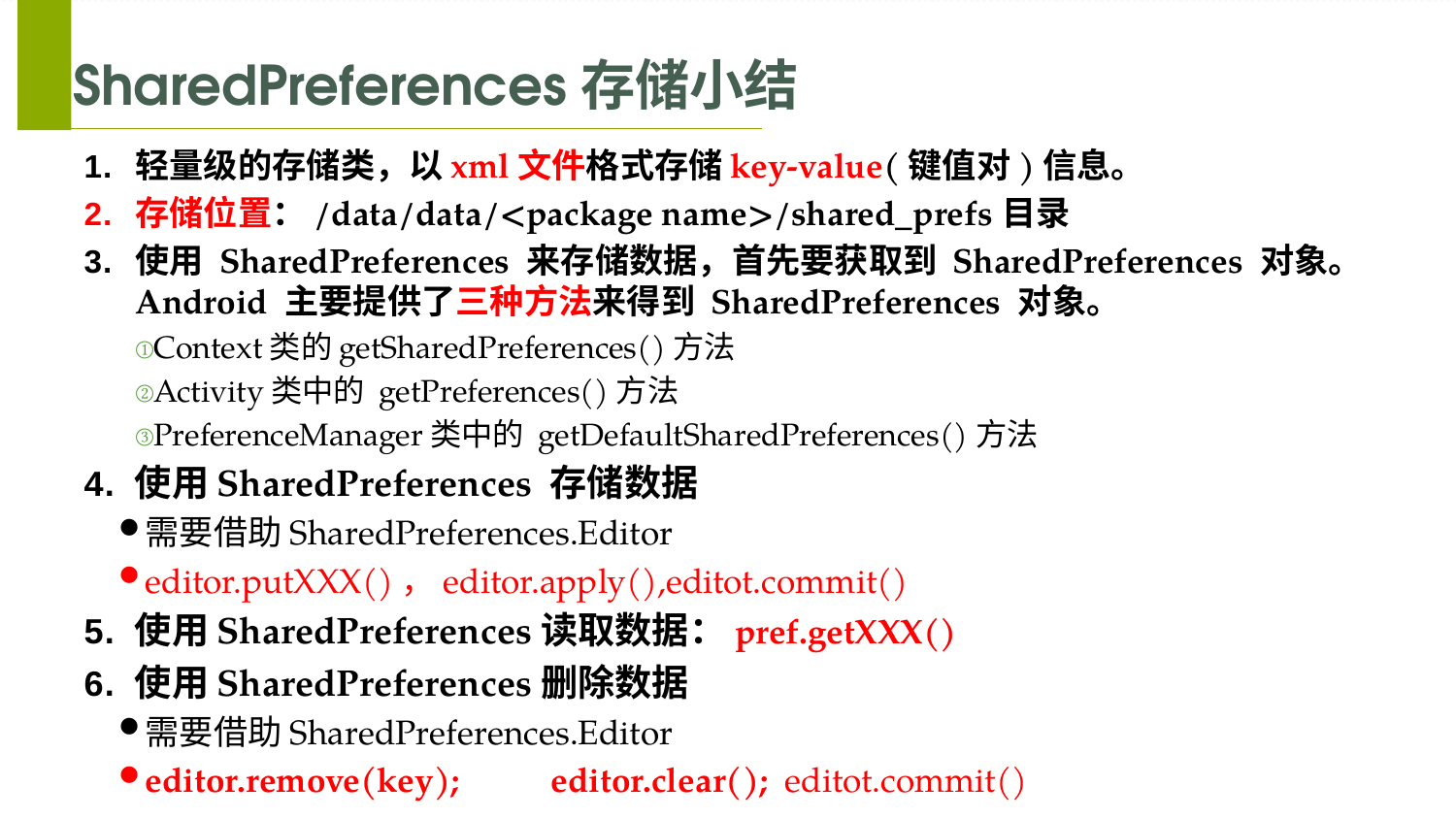

# SharedPreferences存储小结
轻量级的存储类，以xml文件格式存储key-value(键值对)信息。
存储位置：/data/data/<package name>/shared_prefs目录
使用 SharedPreferences 来存储数据，首先要获取到 SharedPreferences 对象。Android 主要提供了三种方法来得到 SharedPreferences 对象。
Context类的getSharedPreferences()方法
Activity类中的 getPreferences()方法
PreferenceManager类中的 getDefaultSharedPreferences()方法
使用SharedPreferences 存储数据
需要借助SharedPreferences.Editor
editor.putXXX()，editor.apply(),editot.commit()
使用SharedPreferences读取数据：pref.getXXX()
使用SharedPreferences删除数据
需要借助SharedPreferences.Editor
editor.remove(key); 	editor.clear();  editot.commit()